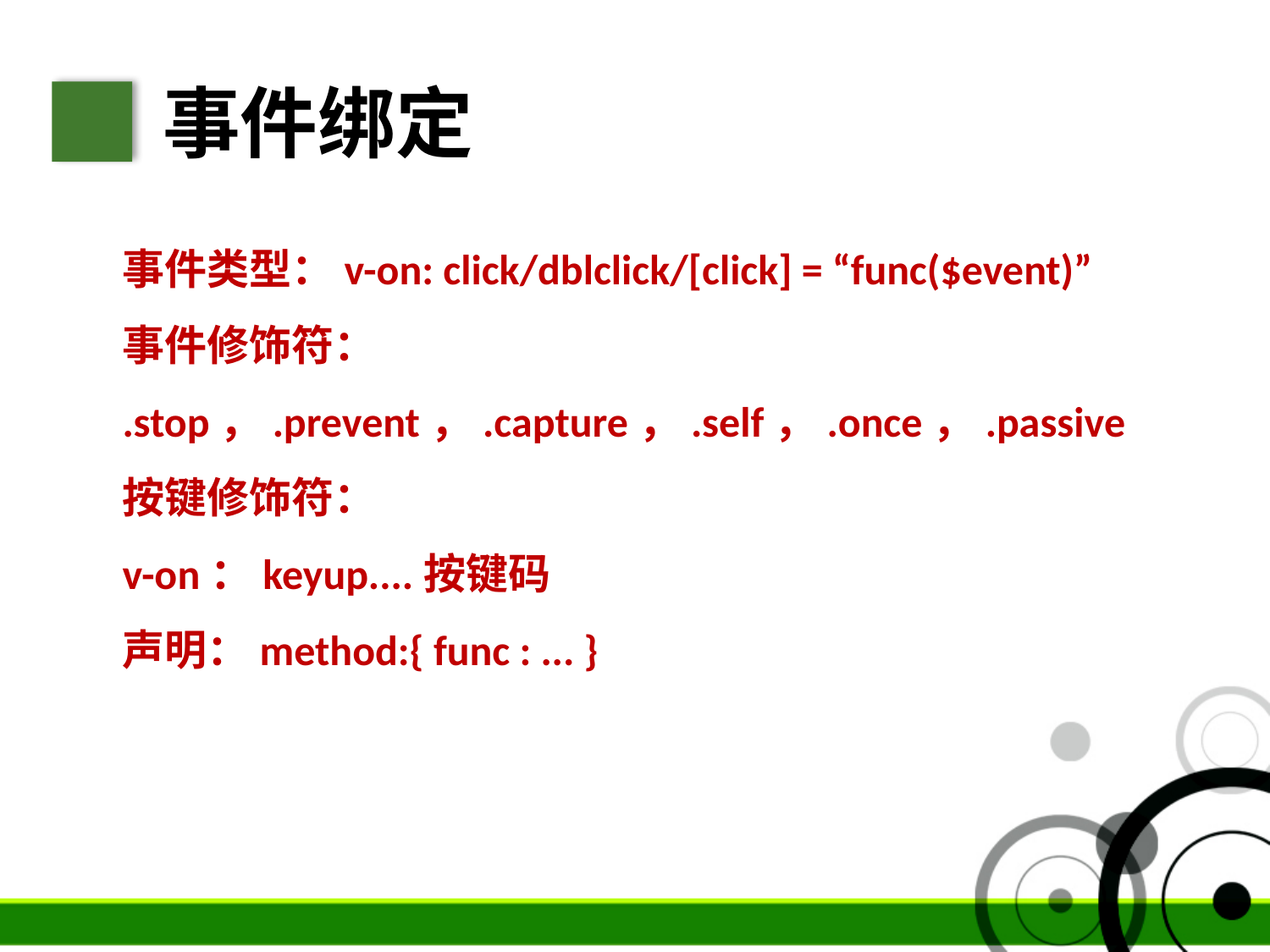

事件绑定

事件类型：v-on: click/dblclick/[click] = “func($event)”
事件修饰符：
.stop，.prevent，.capture，.self，.once，.passive
按键修饰符：
v-on：keyup....按键码
声明：method:{ func : ... }